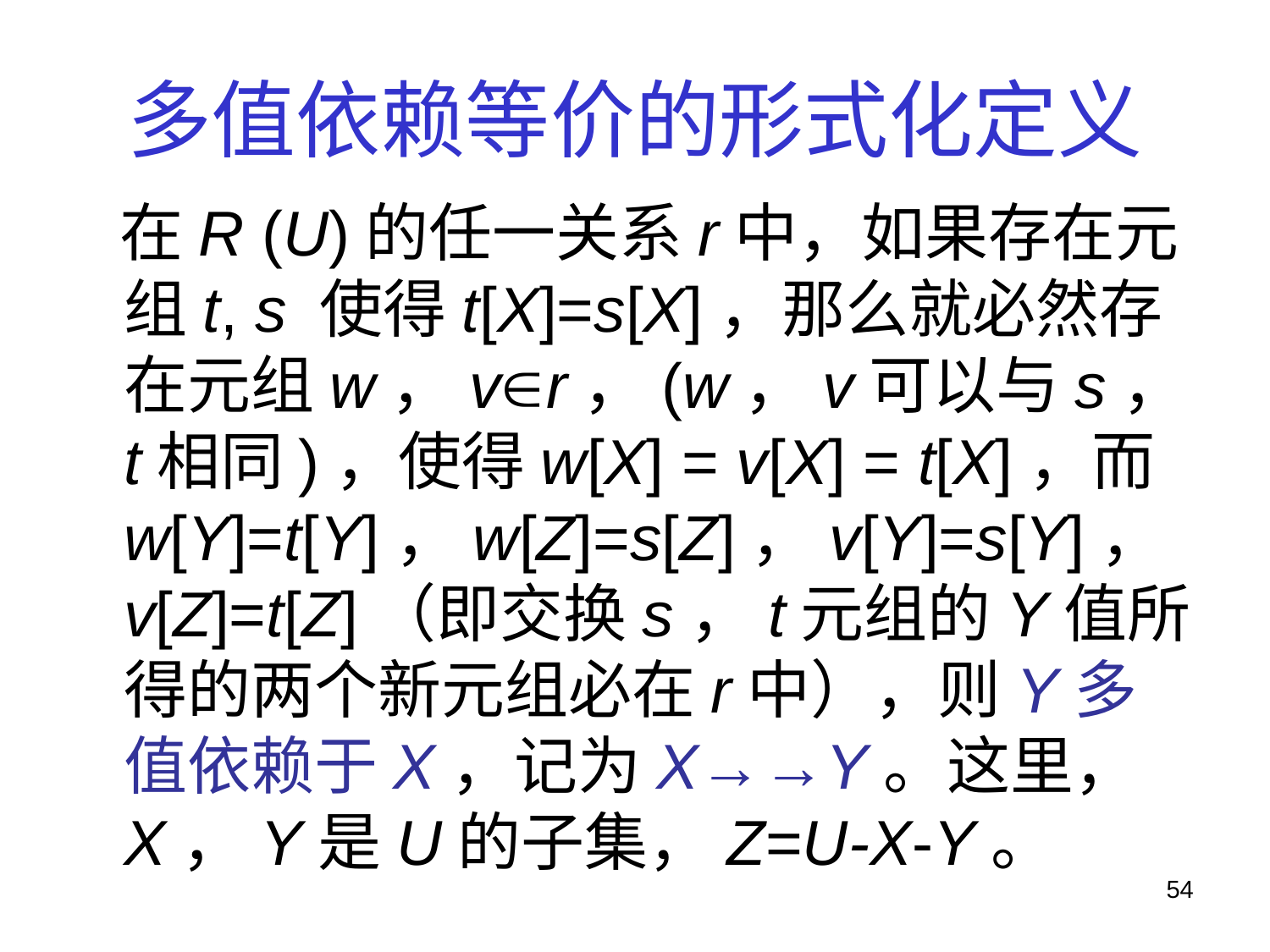

# 多值依赖等价的形式化定义
  在R (U)的任一关系r中，如果存在元组t, s 使得t[X]=s[X]，那么就必然存在元组w，v∈r，(w，v可以与s，t相同)，使得w[X] = v[X] = t[X]，而w[Y]=t[Y]，w[Z]=s[Z]，v[Y]=s[Y]，v[Z]=t[Z]（即交换s，t元组的Y值所得的两个新元组必在r中），则Y多值依赖于X，记为X→→Y。这里，X，Y是U的子集，Z=U-X-Y。
54